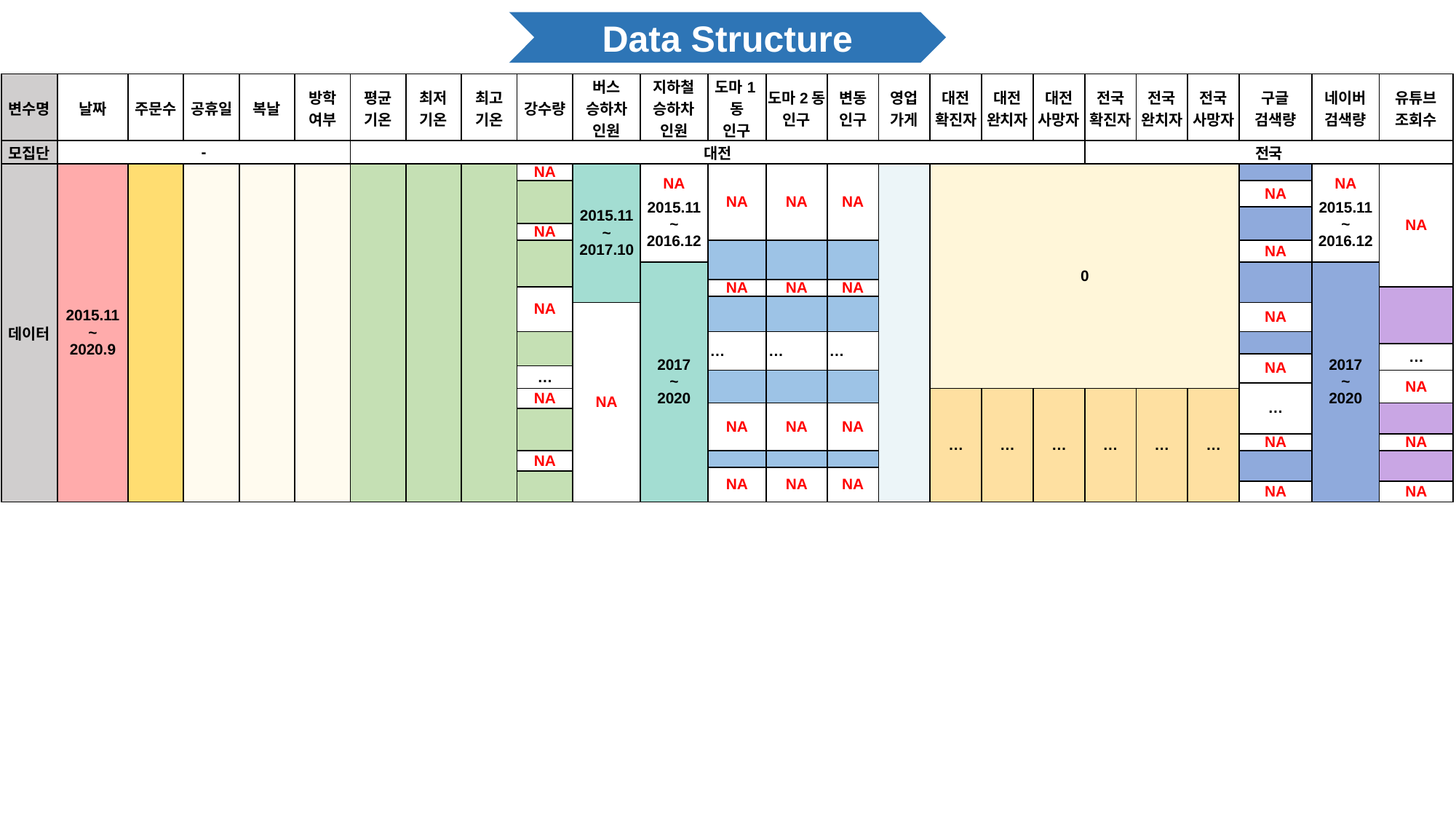

Data Structure
| 변수명 | 날짜 | 주문수 | 공휴일 | 복날 | 방학 여부 | 평균 기온 | 최저 기온 | 최고 기온 | 강수량 | 버스 승하차 인원 | 지하철 승하차 인원 | 도마1동 인구 | 도마2동 인구 | 변동 인구 | 영업 가게 | 대전 확진자 | 대전 완치자 | 대전 사망자 | 전국 확진자 | 전국 완치자 | 전국 사망자 | 구글 검색량 | 네이버 검색량 | 유튜브 조회수 |
| --- | --- | --- | --- | --- | --- | --- | --- | --- | --- | --- | --- | --- | --- | --- | --- | --- | --- | --- | --- | --- | --- | --- | --- | --- |
| 모집단 | - |  |  |  |  | 대전 |  |  |  |  |  |  |  |  |  |  |  |  | 전국 |  |  |  |  |  |
| 데이터 | 2015.11 ~ 2020.9 |  |  |  |  |  |  |  | NA | 2015.11 ~ 2017.10 | NA 2015.11 ~ 2016.12 | NA | NA | NA |  | 0 |  |  |  |  |  |  | NA 2015.11 ~ 2016.12 | NA |
|  |  |  |  |  |  |  |  |  |  |  |  |  |  |  |  |  |  |  |  |  |  | NA |  |  |
|  |  |  |  |  |  |  |  |  |  |  |  |  |  |  |  |  |  |  |  |  |  |  |  |  |
|  |  |  |  |  |  |  |  |  | NA |  |  |  |  |  |  |  |  |  |  |  |  |  |  |  |
|  |  |  |  |  |  |  |  |  |  |  |  |  |  |  |  |  |  |  |  |  |  | NA | 2017 ~ 2020 |  |
|  |  |  |  |  |  |  |  |  |  |  | 2017 ~ 2020 |  |  |  |  |  |  |  |  |  |  |  | 2017 ~ 2020 |  |
|  |  |  |  |  |  |  |  |  |  |  |  | NA | NA | NA |  |  |  |  |  |  |  | NA | 2017 ~ 2020 |  |
|  |  |  |  |  |  |  |  |  | NA |  |  | NA | NA | NA |  |  |  |  |  |  |  |  |  |  |
|  |  |  |  |  |  |  |  |  |  | NA |  |  |  |  |  |  |  |  |  |  |  |  |  |  |
|  |  |  |  |  |  |  |  |  |  | NA |  |  |  |  |  |  |  |  |  |  |  | NA |  |  |
|  |  |  |  |  |  |  |  |  |  | NA |  | … | … | … |  |  |  |  |  |  |  |  |  |  |
|  |  |  |  |  |  |  |  |  |  |  |  |  |  |  |  |  |  |  |  |  |  |  |  | … |
|  |  |  |  |  |  |  |  |  |  |  |  |  |  |  |  |  |  |  |  |  |  | NA |  |  |
|  |  |  |  |  |  |  |  |  | … |  |  |  |  |  |  |  |  |  |  |  |  | NA |  |  |
|  |  |  |  |  |  |  |  |  |  |  |  |  |  |  |  |  |  |  |  |  |  | … |  | NA |
|  |  |  |  |  |  |  |  |  |  |  |  |  |  |  |  |  |  |  |  |  |  | … |  |  |
|  |  |  |  |  |  |  |  |  | NA |  |  |  |  |  |  | … | … | … | … | … | … |  |  |  |
|  |  |  |  |  |  |  |  |  |  |  |  | NA | NA | NA |  |  |  |  |  |  |  |  |  |  |
|  |  |  |  |  |  |  |  |  |  |  |  |  |  |  |  |  |  |  |  |  |  |  |  |  |
|  |  |  |  |  |  |  |  |  |  |  |  |  |  |  |  |  |  |  |  |  |  | NA |  | NA |
|  |  |  |  |  |  |  |  |  | NA |  |  |  |  |  |  |  |  |  |  |  |  |  |  |  |
|  |  |  |  |  |  |  |  |  |  |  |  | NA | NA | NA |  |  |  |  |  |  |  |  |  |  |
|  |  |  |  |  |  |  |  |  |  |  |  |  |  |  |  |  |  |  |  |  |  |  |  |  |
|  |  |  |  |  |  |  |  |  |  |  |  | NA | NA | NA |  |  |  |  |  |  |  | NA |  | NA |